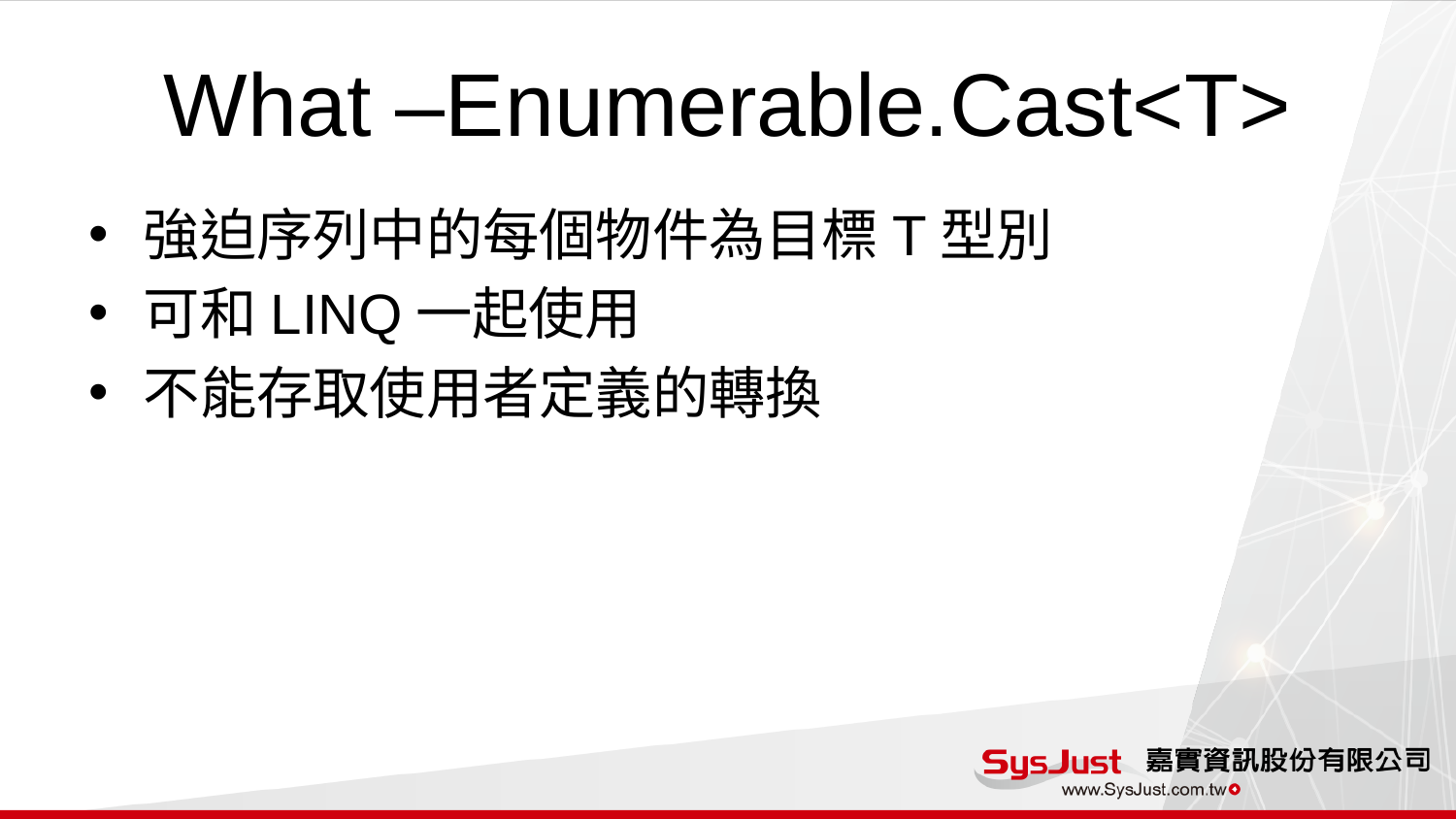

# What –Enumerable.Cast<T>
強迫序列中的每個物件為目標T型別
可和LINQ一起使用
不能存取使用者定義的轉換